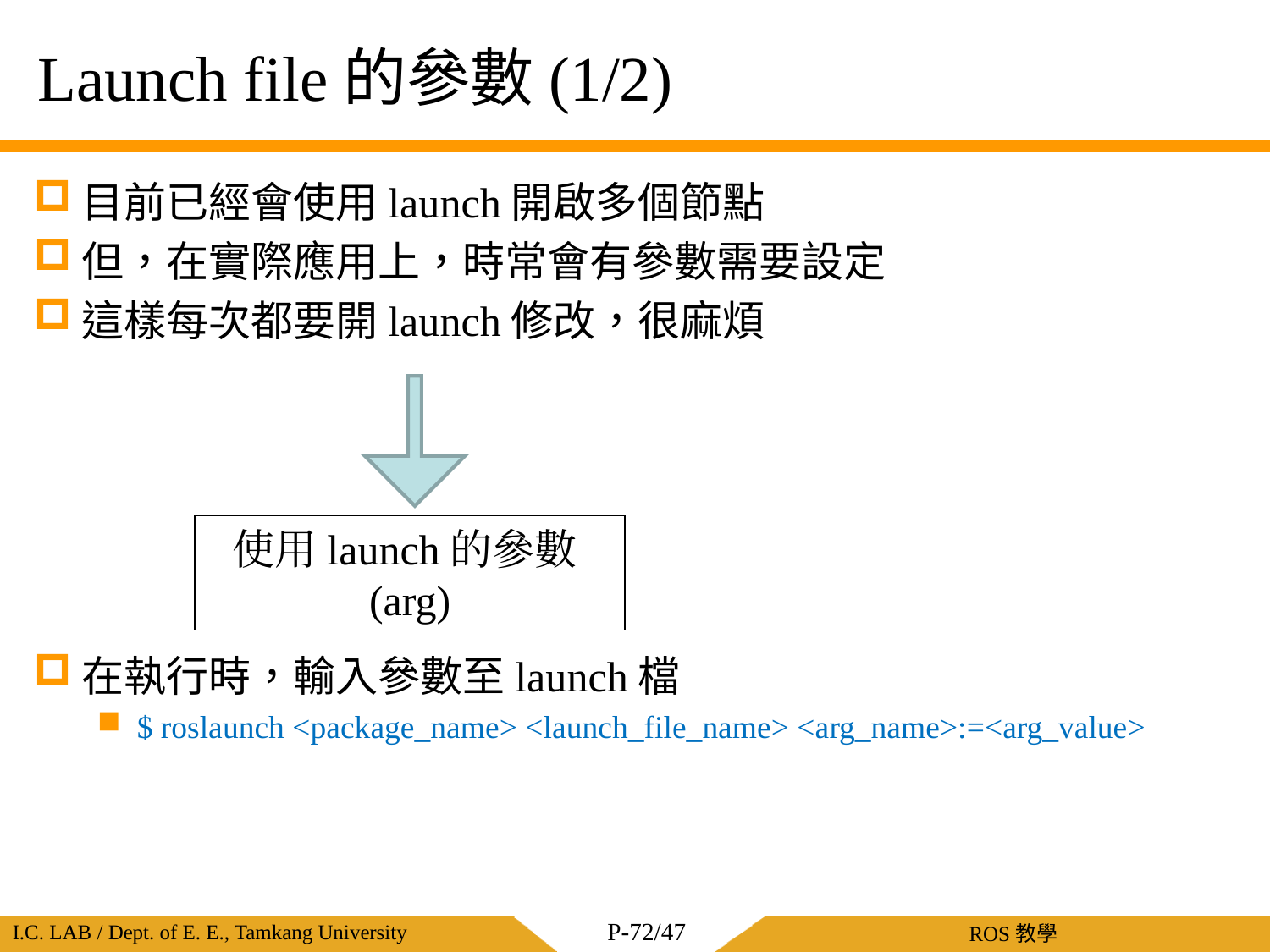

# Launch file的參數(1/2)
目前已經會使用launch開啟多個節點
但，在實際應用上，時常會有參數需要設定
這樣每次都要開launch修改，很麻煩

在執行時，輸入參數至launch檔
$ roslaunch <package_name> <launch_file_name> <arg_name>:=<arg_value>

使用launch的參數(arg)